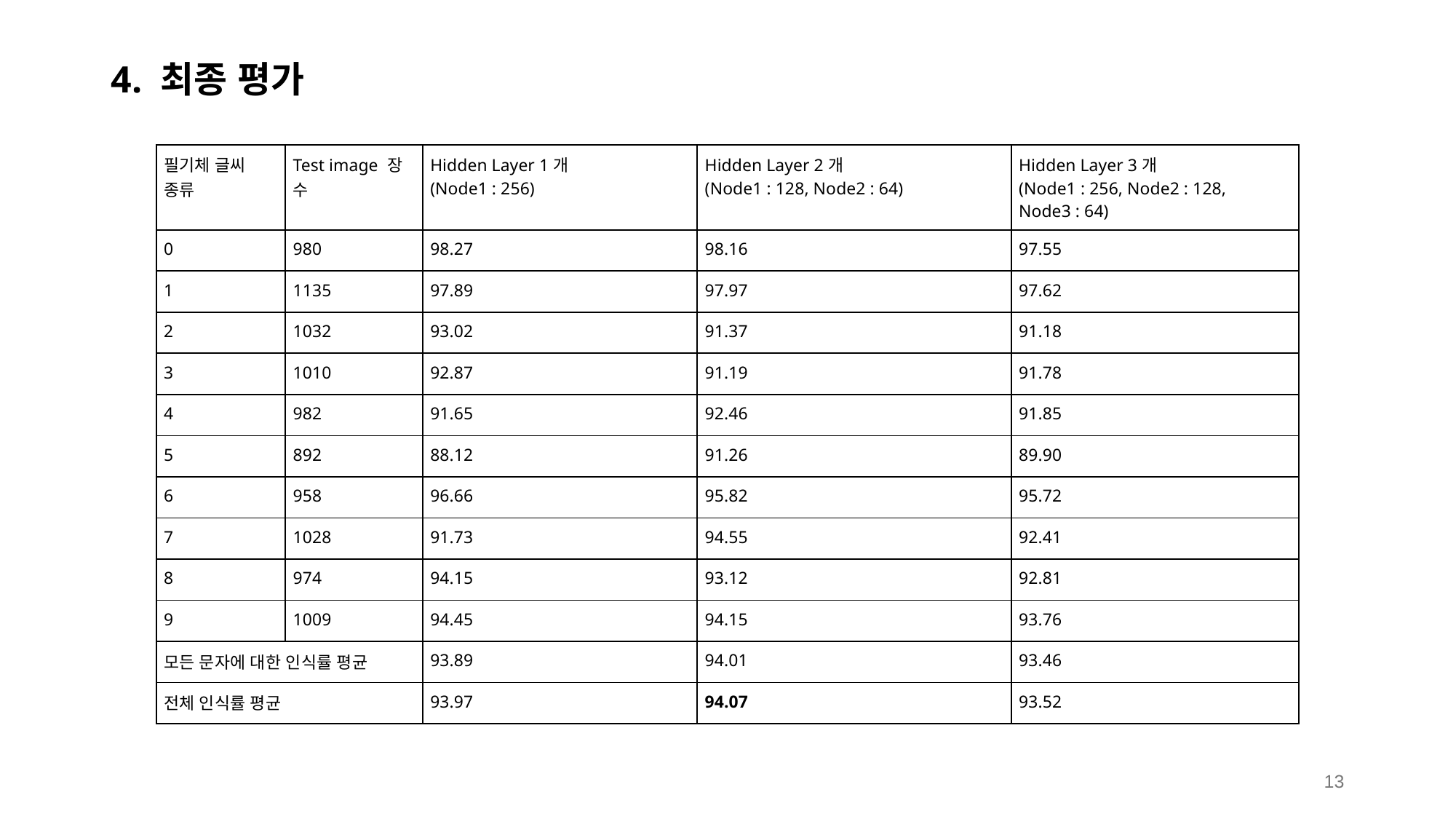

# 4. 최종 평가
| 필기체 글씨 종류 | Test image 장 수 | Hidden Layer 1개 (Node1 : 256) | Hidden Layer 2개 (Node1 : 128, Node2 : 64) | Hidden Layer 3개 (Node1 : 256, Node2 : 128, Node3 : 64) |
| --- | --- | --- | --- | --- |
| 0 | 980 | 98.27 | 98.16 | 97.55 |
| 1 | 1135 | 97.89 | 97.97 | 97.62 |
| 2 | 1032 | 93.02 | 91.37 | 91.18 |
| 3 | 1010 | 92.87 | 91.19 | 91.78 |
| 4 | 982 | 91.65 | 92.46 | 91.85 |
| 5 | 892 | 88.12 | 91.26 | 89.90 |
| 6 | 958 | 96.66 | 95.82 | 95.72 |
| 7 | 1028 | 91.73 | 94.55 | 92.41 |
| 8 | 974 | 94.15 | 93.12 | 92.81 |
| 9 | 1009 | 94.45 | 94.15 | 93.76 |
| 모든 문자에 대한 인식률 평균 |  | 93.89 | 94.01 | 93.46 |
| 전체 인식률 평균 |  | 93.97 | 94.07 | 93.52 |
13